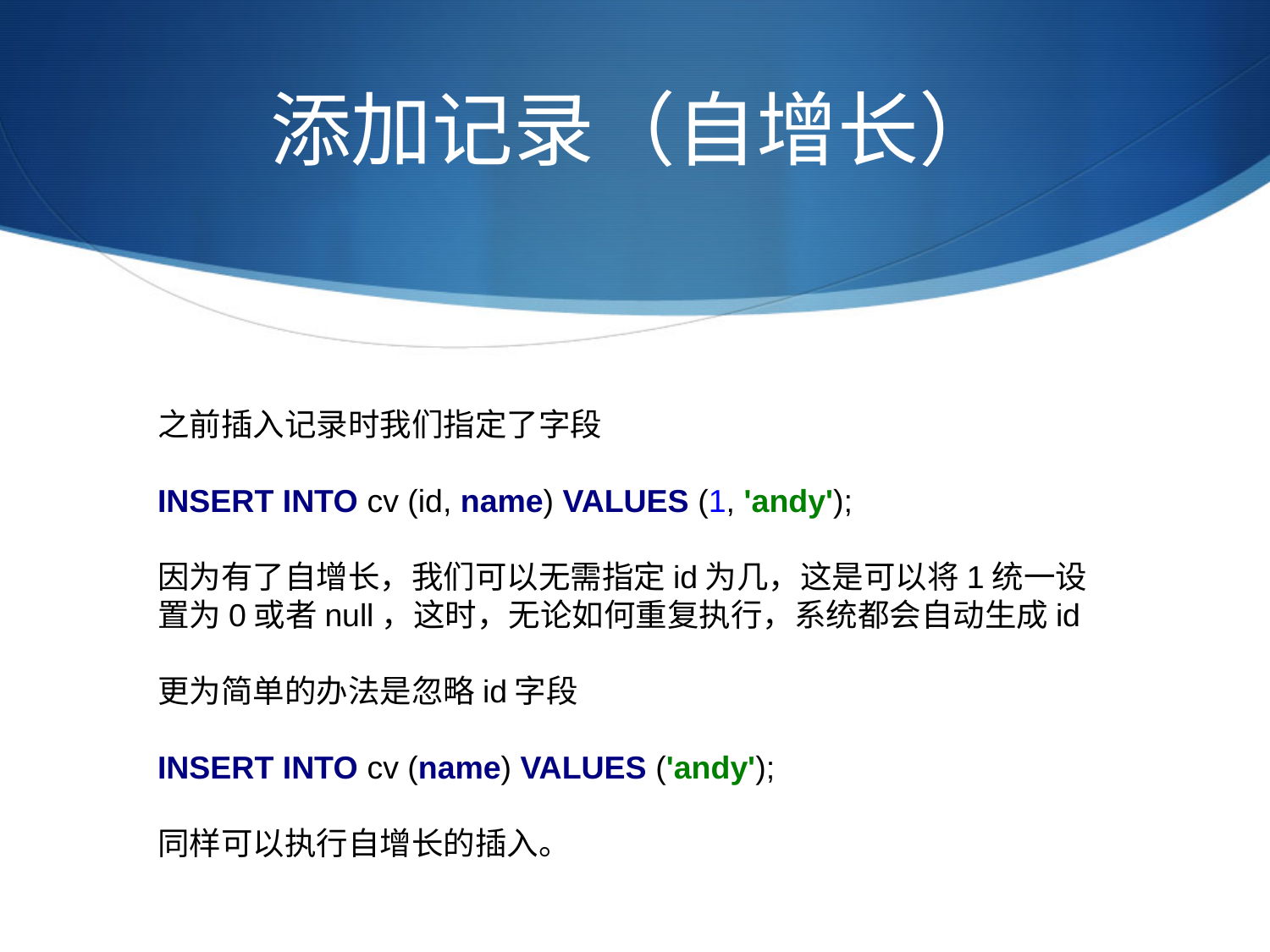

# 添加记录（自增长）
之前插入记录时我们指定了字段

INSERT INTO cv (id, name) VALUES (1, 'andy');
因为有了自增长，我们可以无需指定id为几，这是可以将1统一设置为0或者null，这时，无论如何重复执行，系统都会自动生成id

更为简单的办法是忽略id字段

INSERT INTO cv (name) VALUES ('andy');
同样可以执行自增长的插入。